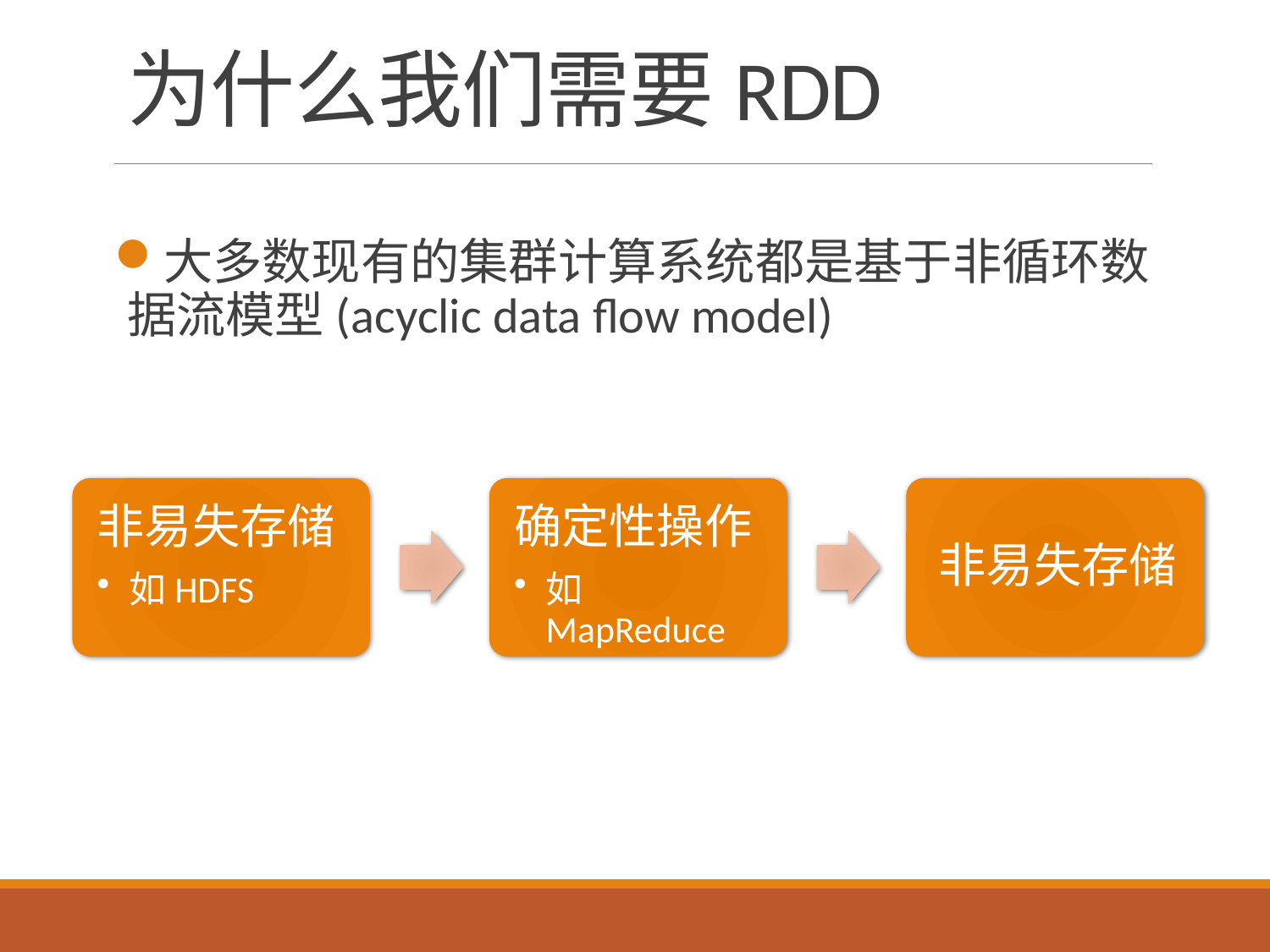

# 为什么我们需要RDD
非易失存储
如HDFS

确定性操作
如MapReduce

非易失存储
大多数现有的集群计算系统都是基于非循环数据流模型(acyclic data flow model)